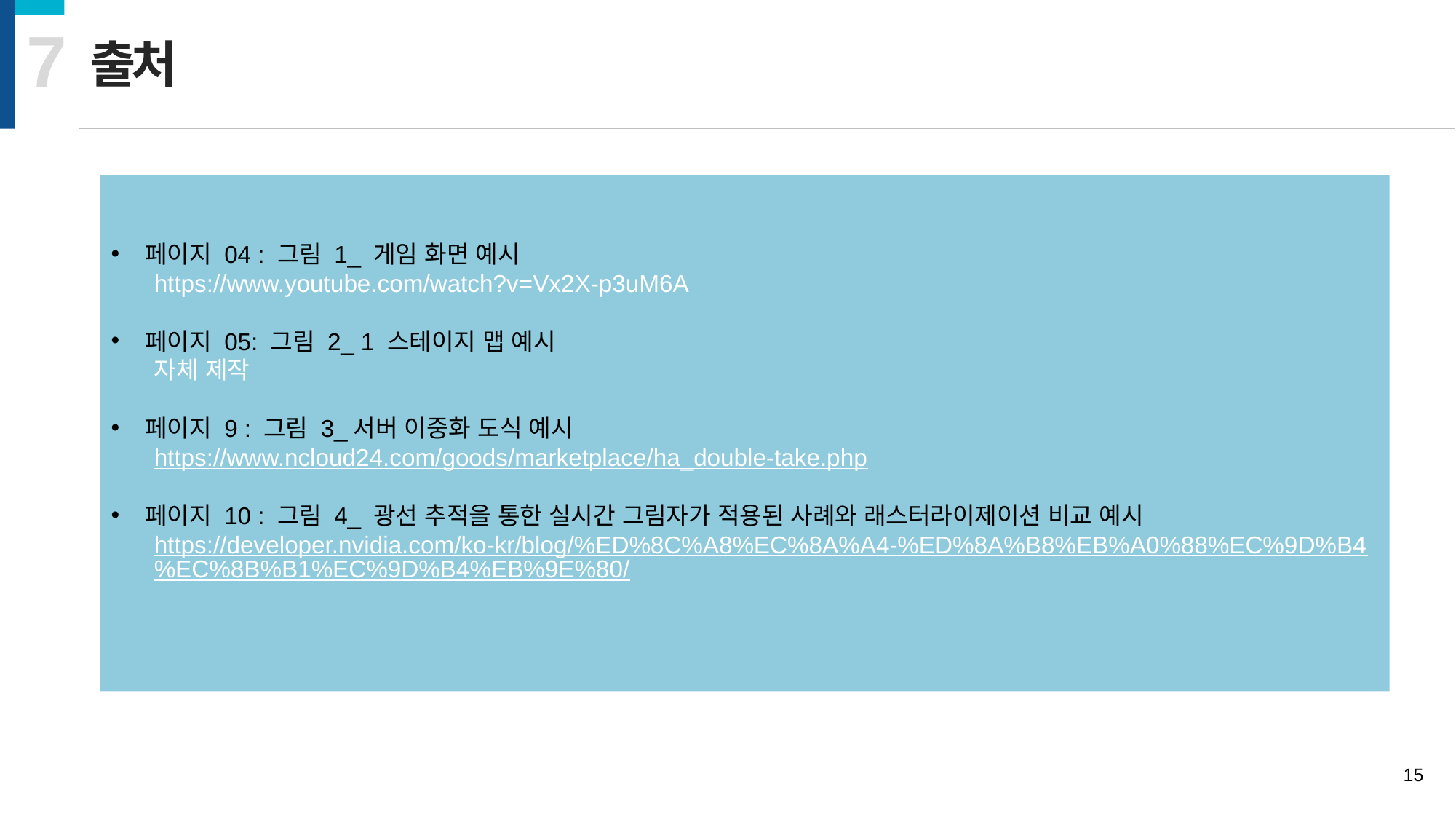

7
출처

페이지 04 : 그림 1_ 게임 화면 예시
https://www.youtube.com/watch?v=Vx2X-p3uM6A

페이지 05: 그림 2_ 1 스테이지 맵 예시
자체 제작

페이지 9 : 그림 3_서버 이중화 도식 예시
https://www.ncloud24.com/goods/marketplace/ha_double-take.php

페이지 10 : 그림 4_ 광선 추적을 통한 실시간 그림자가 적용된 사례와 래스터라이제이션 비교 예시
https://developer.nvidia.com/ko-kr/blog/%ED%8C%A8%EC%8A%A4-%ED%8A%B8%EB%A0%88%EC%9D%B4%EC%8B%B1%EC%9D%B4%EB%9E%80/
15